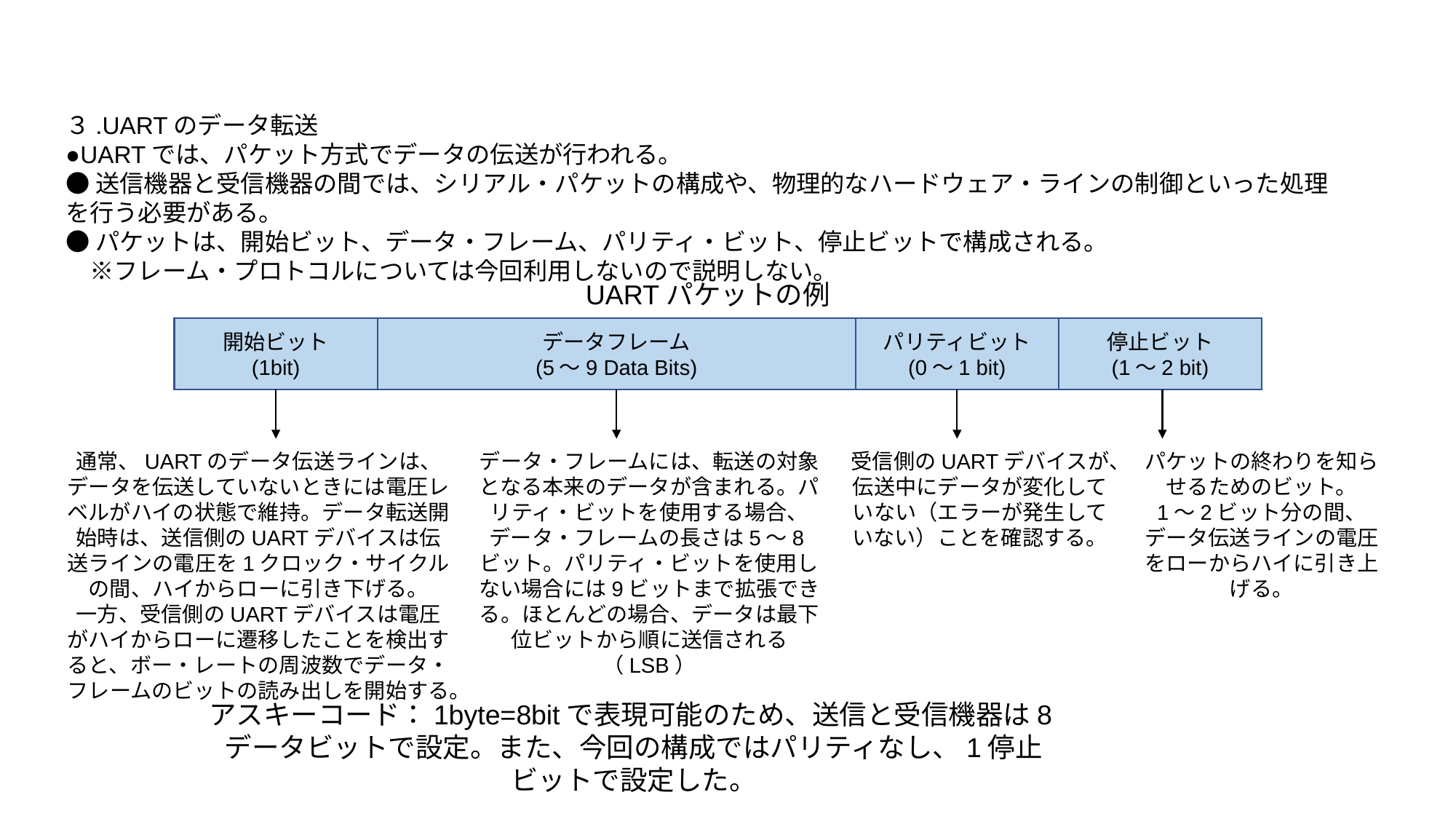

３.UARTのデータ転送
●UARTでは、パケット方式でデータの伝送が行われる。
●送信機器と受信機器の間では、シリアル・パケットの構成や、物理的なハードウェア・ラインの制御といった処理を行う必要がある。
●パケットは、開始ビット、データ・フレーム、パリティ・ビット、停止ビットで構成される。
　※フレーム・プロトコルについては今回利用しないので説明しない。
UARTパケットの例
開始ビット
(1bit)
データフレーム
(5～9 Data Bits)
パリティビット
(0～1 bit)
停止ビット
(1～2 bit)
通常、UARTのデータ伝送ラインは、データを伝送していないときには電圧レベルがハイの状態で維持。データ転送開始時は、送信側のUARTデバイスは伝送ラインの電圧を1クロック・サイクルの間、ハイからローに引き下げる。
一方、受信側のUARTデバイスは電圧がハイからローに遷移したことを検出すると、ボー・レートの周波数でデータ・フレームのビットの読み出しを開始する。
データ・フレームには、転送の対象となる本来のデータが含まれる。パリティ・ビットを使用する場合、データ・フレームの長さは5～8ビット。パリティ・ビットを使用しない場合には9ビットまで拡張できる。ほとんどの場合、データは最下位ビットから順に送信される（LSB）
受信側のUARTデバイスが、伝送中にデータが変化していない（エラーが発生していない）ことを確認する。
パケットの終わりを知らせるためのビット。
1～2ビット分の間、データ伝送ラインの電圧をローからハイに引き上げる。
アスキーコード：1byte=8bitで表現可能のため、送信と受信機器は8データビットで設定。また、今回の構成ではパリティなし、1停止ビットで設定した。